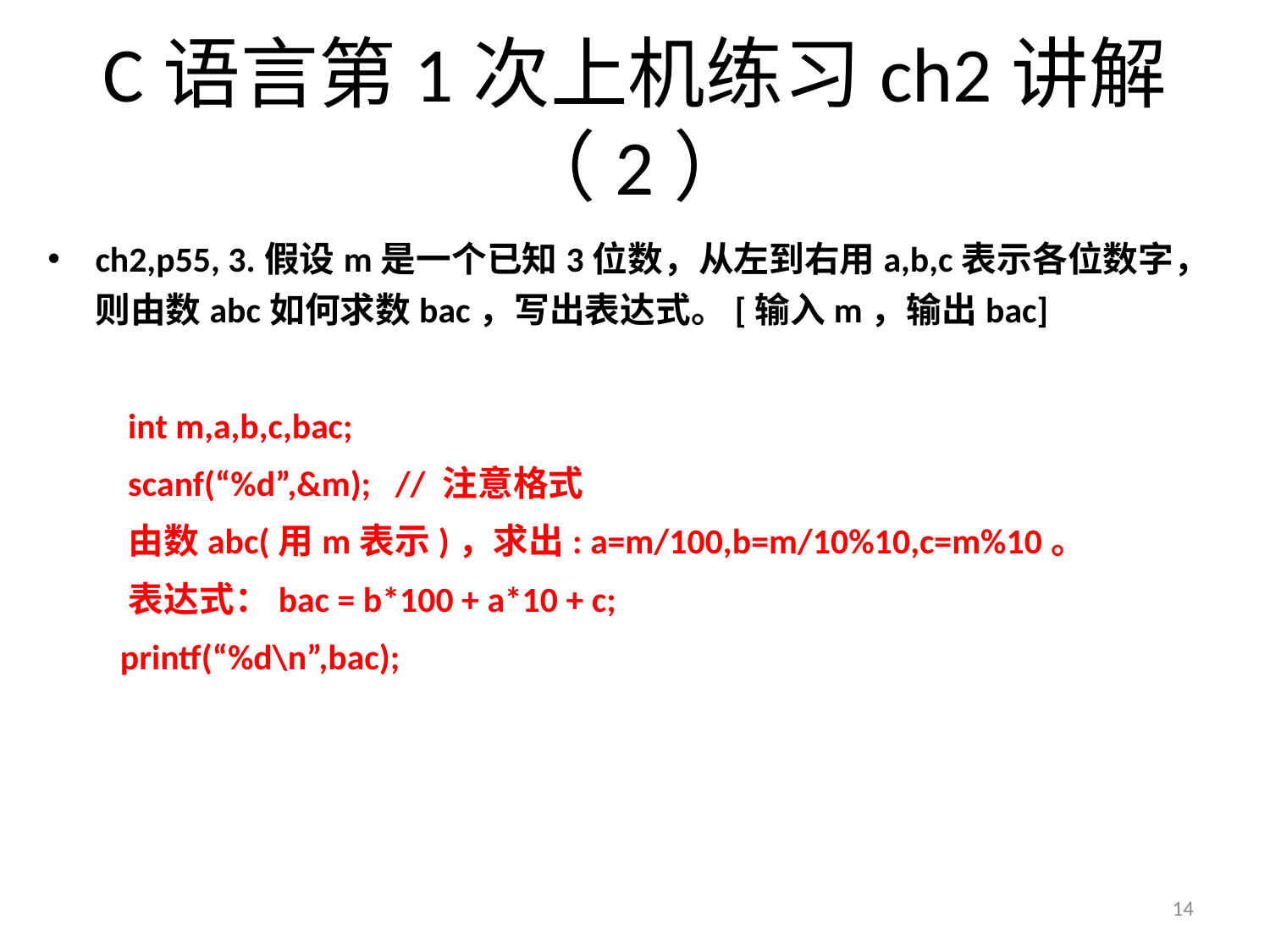

# C语言第1次上机练习ch2讲解（2）
ch2,p55, 3.假设m是一个已知3位数，从左到右用a,b,c表示各位数字，则由数abc如何求数bac，写出表达式。[输入m，输出bac]

          int m,a,b,c,bac;
          scanf(“%d”,&m);   // 注意格式
         由数abc(用m表示)，求出: a=m/100,b=m/10%10,c=m%10。
         表达式：bac = b*100 + a*10 + c;
         printf(“%d\n”,bac);
14